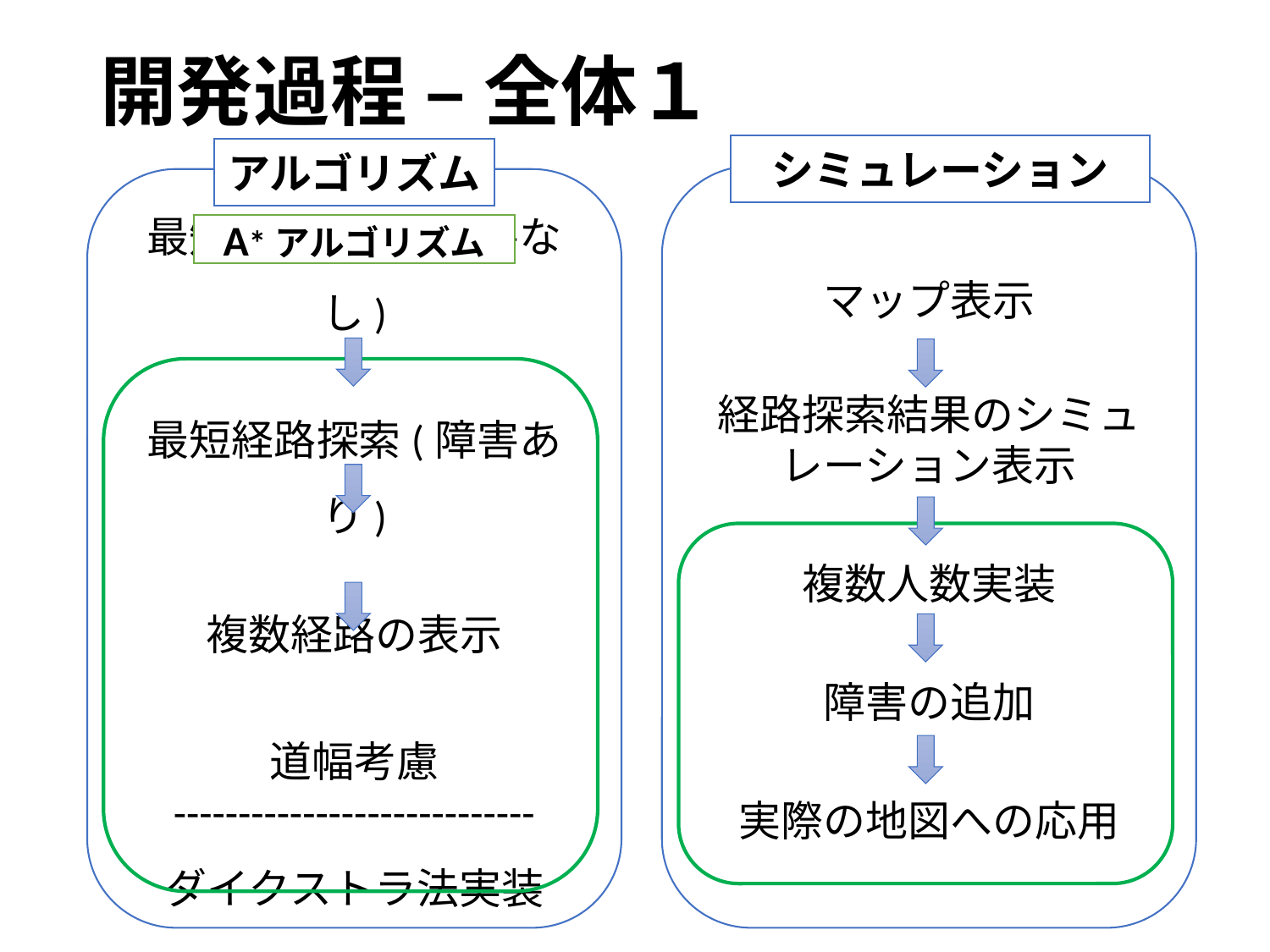

# 開発過程 – 全体１
シミュレーション
アルゴリズム
マップ表示

経路探索結果のシミュレーション表示

複数人数実装

障害の追加

実際の地図への応用
最短経路探索(障害なし)

最短経路探索(障害あり)

複数経路の表示

道幅考慮
----------------------------
ダイクストラ法実装

A*アルゴリズム